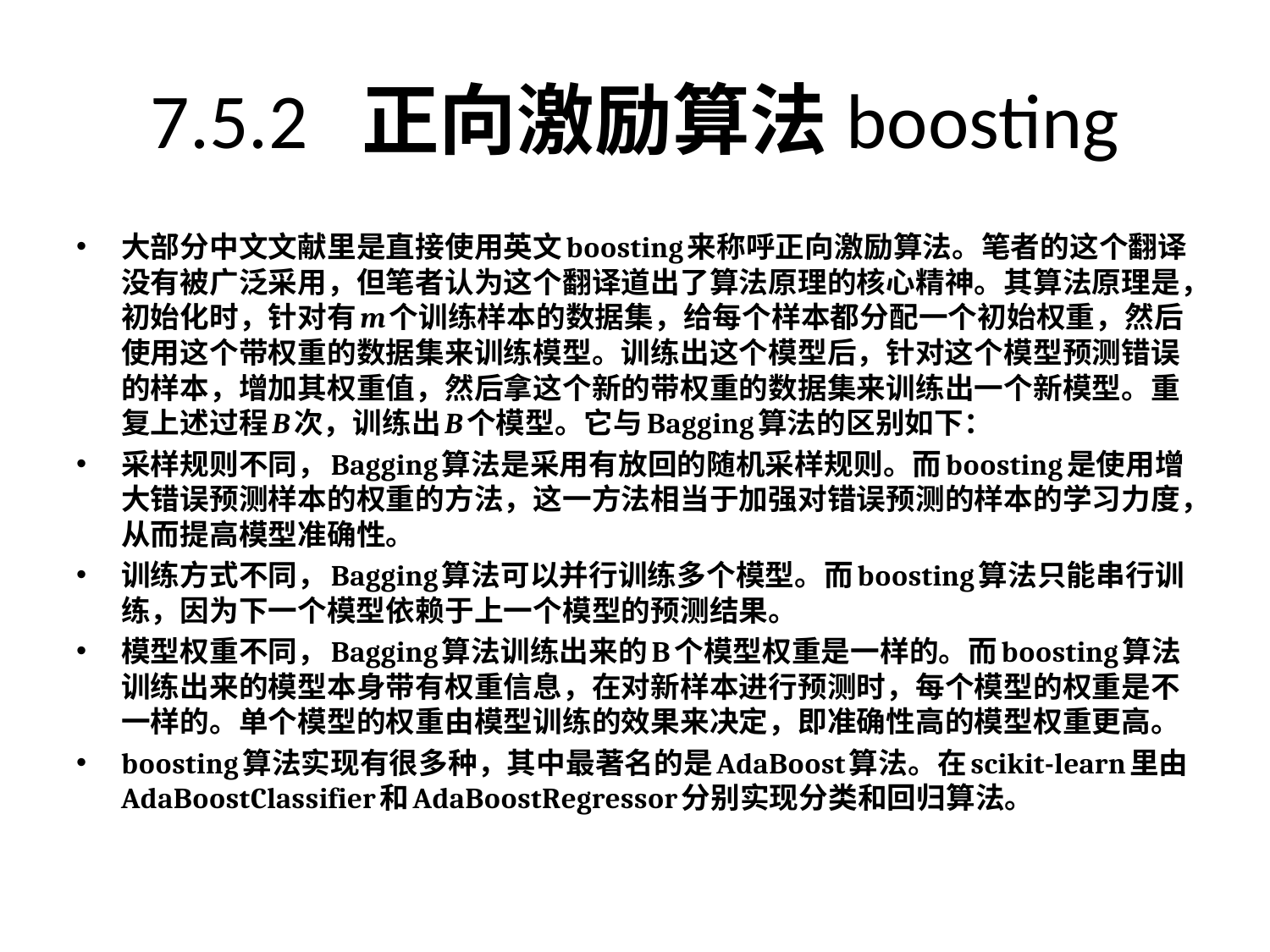

# 7.5.2  正向激励算法boosting
大部分中文文献里是直接使用英文boosting来称呼正向激励算法。笔者的这个翻译没有被广泛采用，但笔者认为这个翻译道出了算法原理的核心精神。其算法原理是，初始化时，针对有m个训练样本的数据集，给每个样本都分配一个初始权重，然后使用这个带权重的数据集来训练模型。训练出这个模型后，针对这个模型预测错误的样本，增加其权重值，然后拿这个新的带权重的数据集来训练出一个新模型。重复上述过程B次，训练出B个模型。它与Bagging算法的区别如下：
采样规则不同，Bagging算法是采用有放回的随机采样规则。而boosting是使用增大错误预测样本的权重的方法，这一方法相当于加强对错误预测的样本的学习力度，从而提高模型准确性。
训练方式不同，Bagging算法可以并行训练多个模型。而boosting算法只能串行训练，因为下一个模型依赖于上一个模型的预测结果。
模型权重不同，Bagging算法训练出来的B个模型权重是一样的。而boosting算法训练出来的模型本身带有权重信息，在对新样本进行预测时，每个模型的权重是不一样的。单个模型的权重由模型训练的效果来决定，即准确性高的模型权重更高。
boosting算法实现有很多种，其中最著名的是AdaBoost算法。在scikit-learn里由AdaBoostClassifier和AdaBoostRegressor分别实现分类和回归算法。